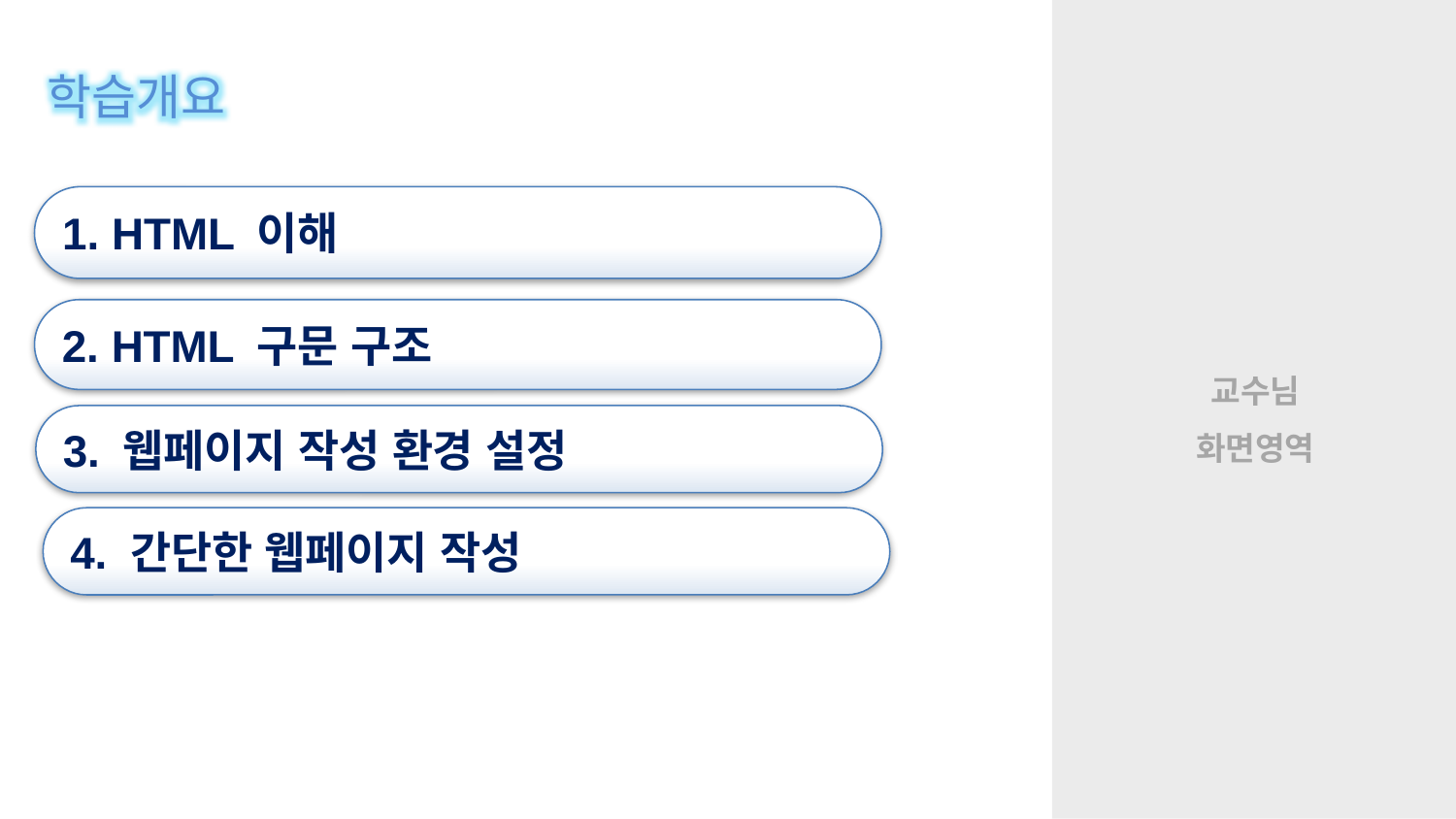

학습개요
1. HTML 이해
2. HTML 구문 구조
3. 웹페이지 작성 환경 설정
4. 간단한 웹페이지 작성